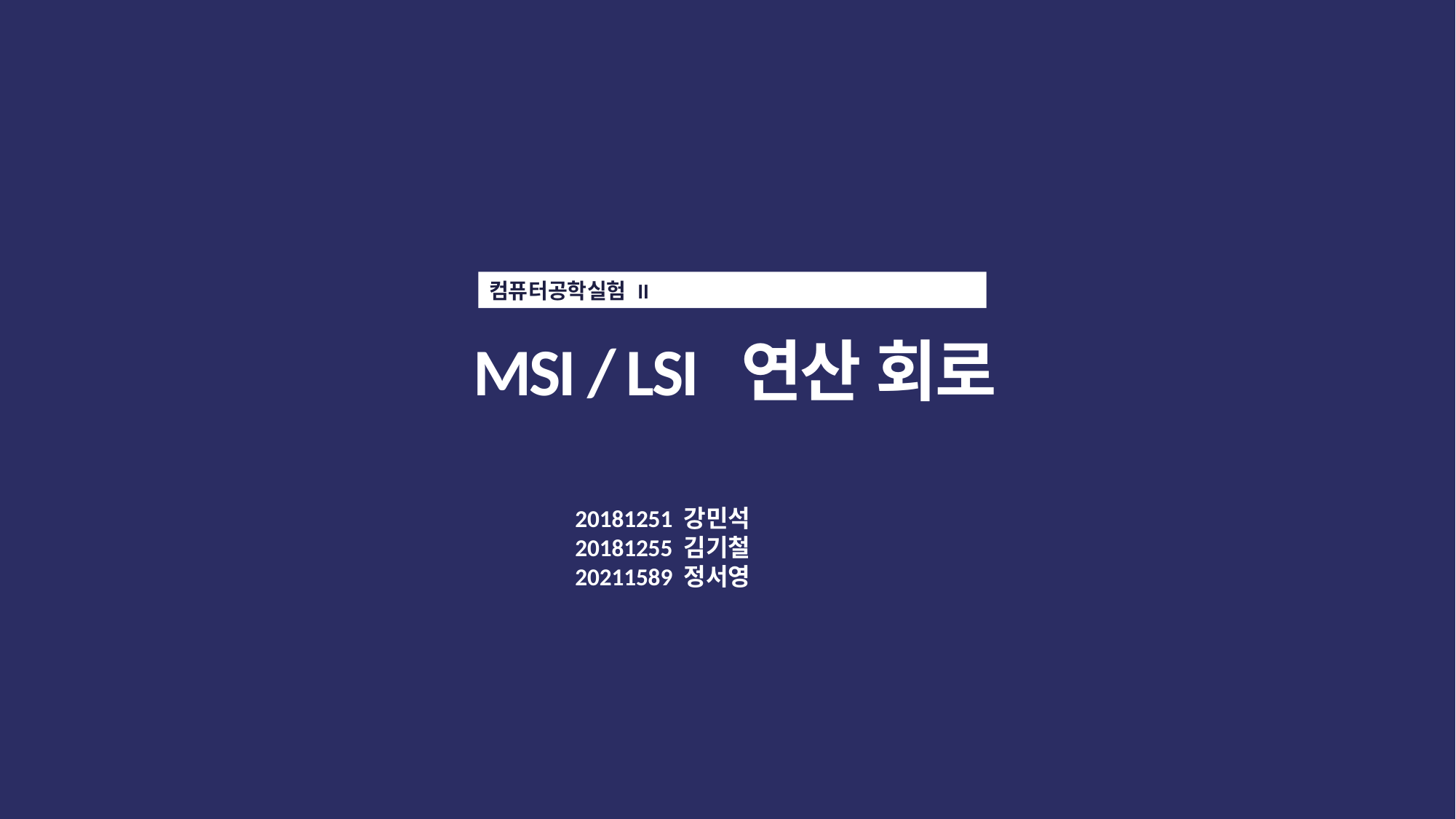

컴퓨터공학실험 II
 MSI / LSI  연산 회로
20181251 강민석
20181255 김기철
20211589 정서영